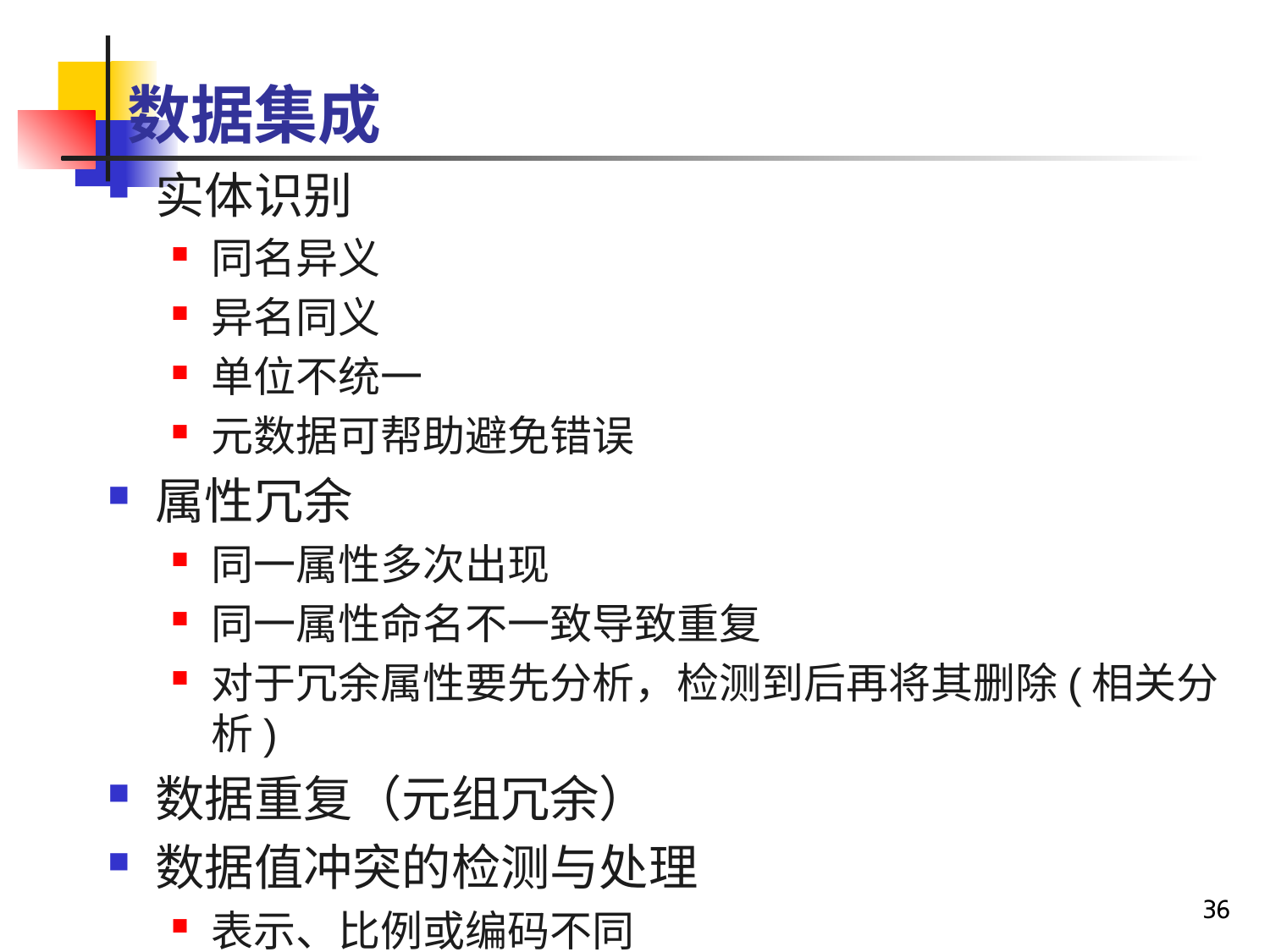

数据集成
实体识别
同名异义
异名同义
单位不统一
元数据可帮助避免错误
属性冗余
同一属性多次出现
同一属性命名不一致导致重复
对于冗余属性要先分析，检测到后再将其删除(相关分析)
数据重复（元组冗余）
数据值冲突的检测与处理
表示、比例或编码不同
36